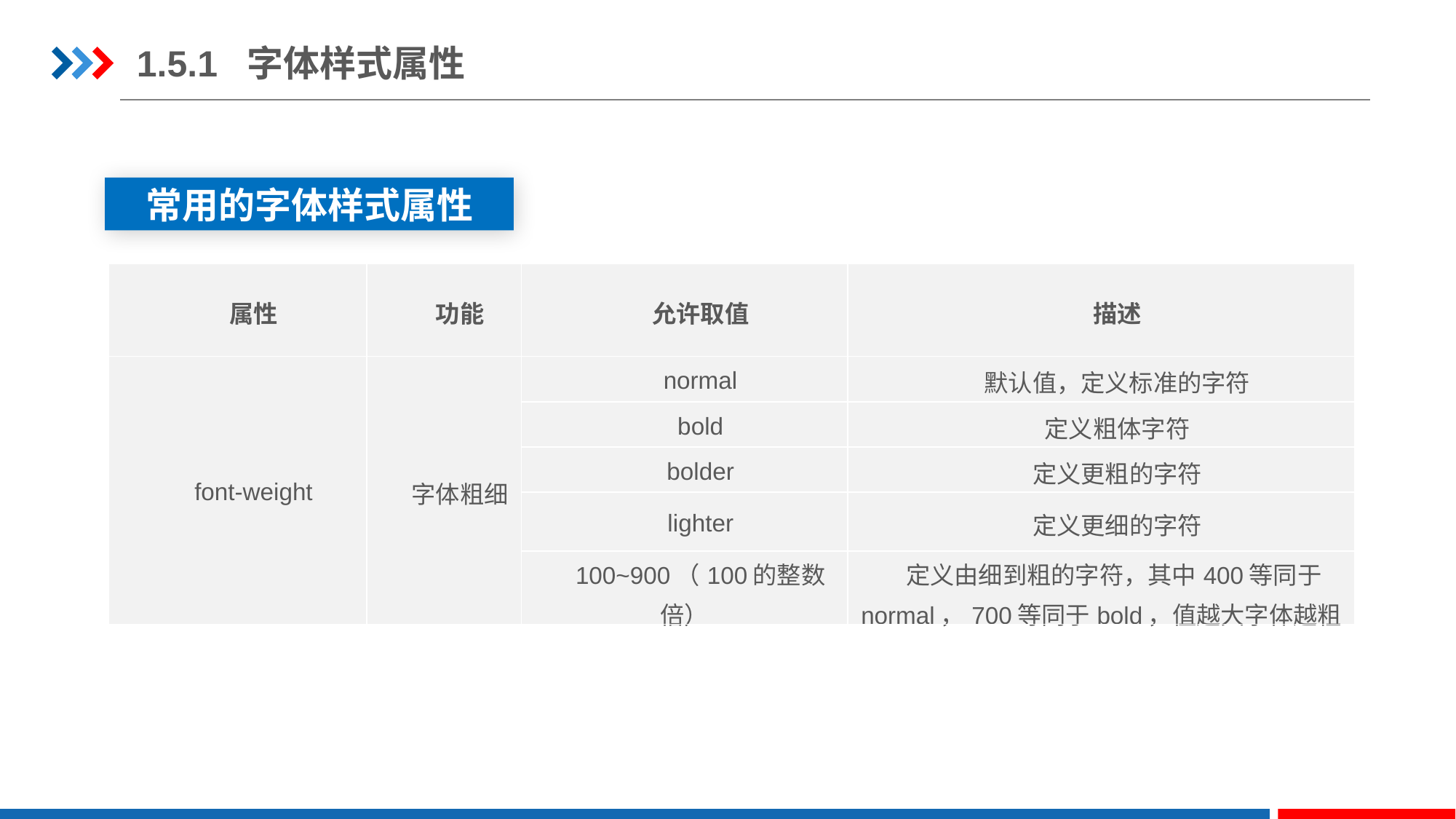

1.5.1  字体样式属性
常用的字体样式属性
| 属性 | 功能 | 允许取值 | 描述 |
| --- | --- | --- | --- |
| font-weight | 字体粗细 | normal | 默认值，定义标准的字符 |
|  |  | bold | 定义粗体字符 |
|  |  | bolder | 定义更粗的字符 |
|  |  | lighter | 定义更细的字符 |
|  |  | 100~900（100的整数倍） | 定义由细到粗的字符，其中400等同于normal，700等同于bold，值越大字体越粗 |